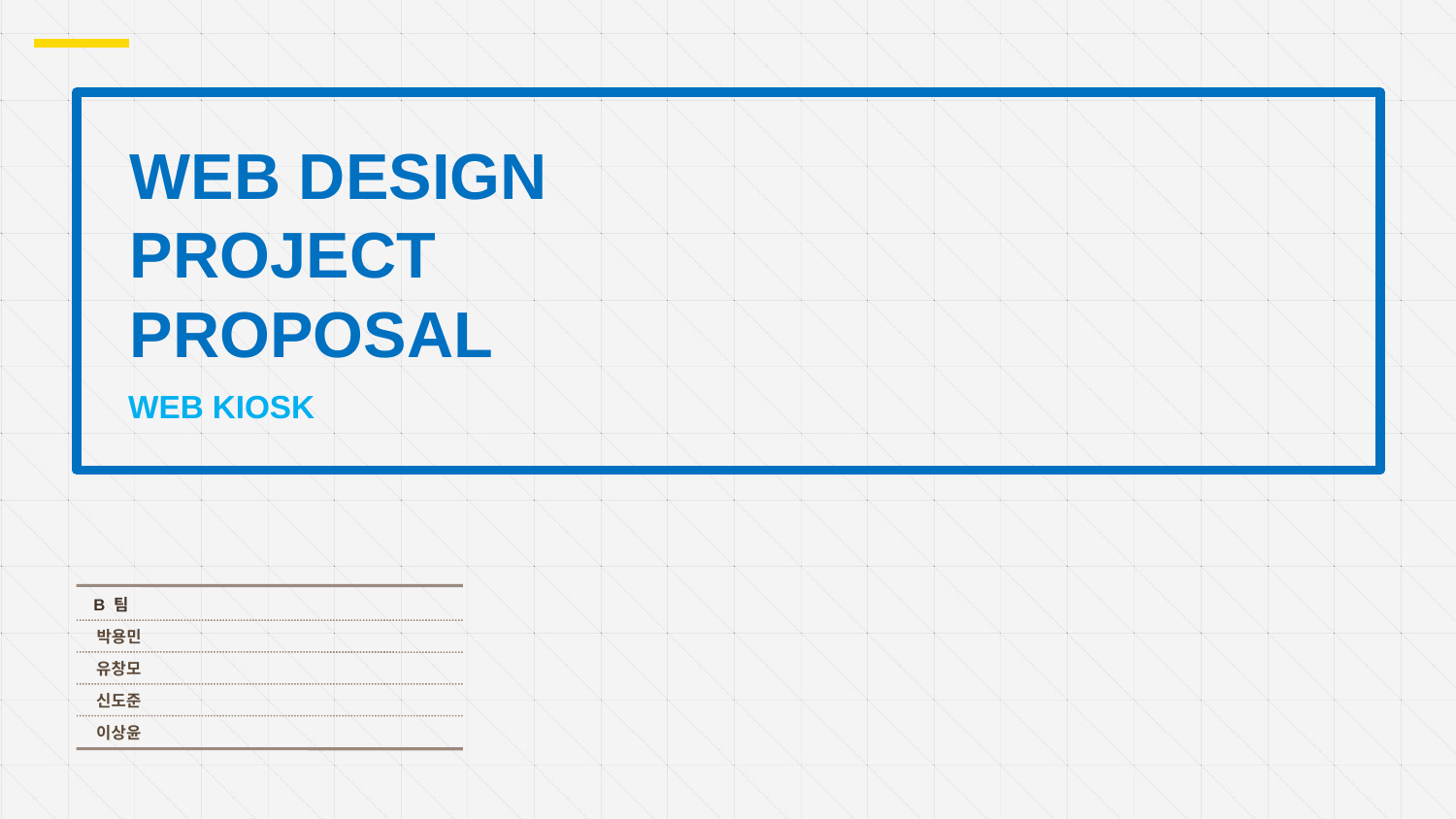

WEB DESIGN
PROJECT PROPOSAL
WEB KIOSK
B 팀
박용민
유창모
신도준
이상윤